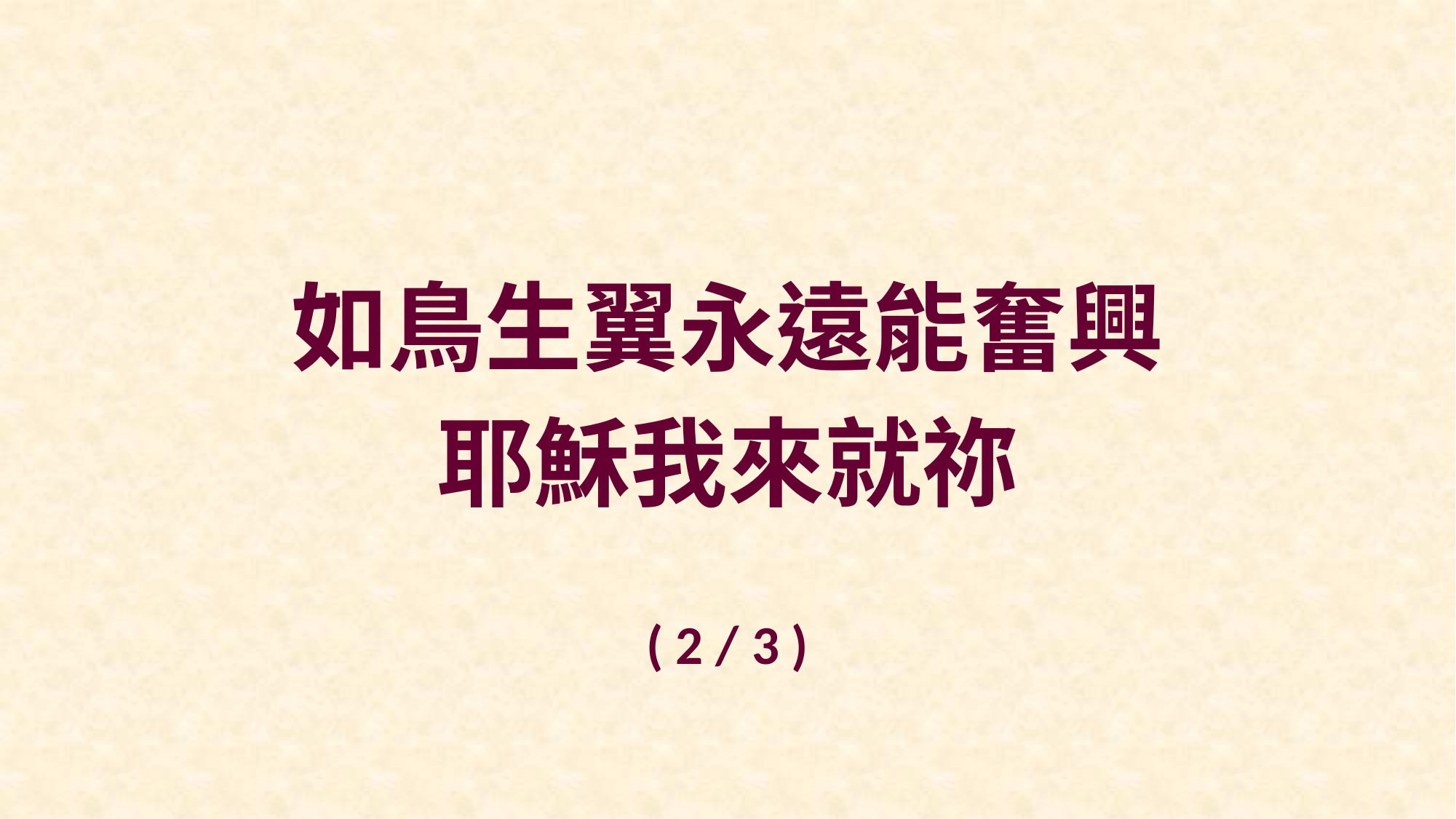

如鳥生翼永遠能奮興
耶穌我來就祢
( 2 / 3 )